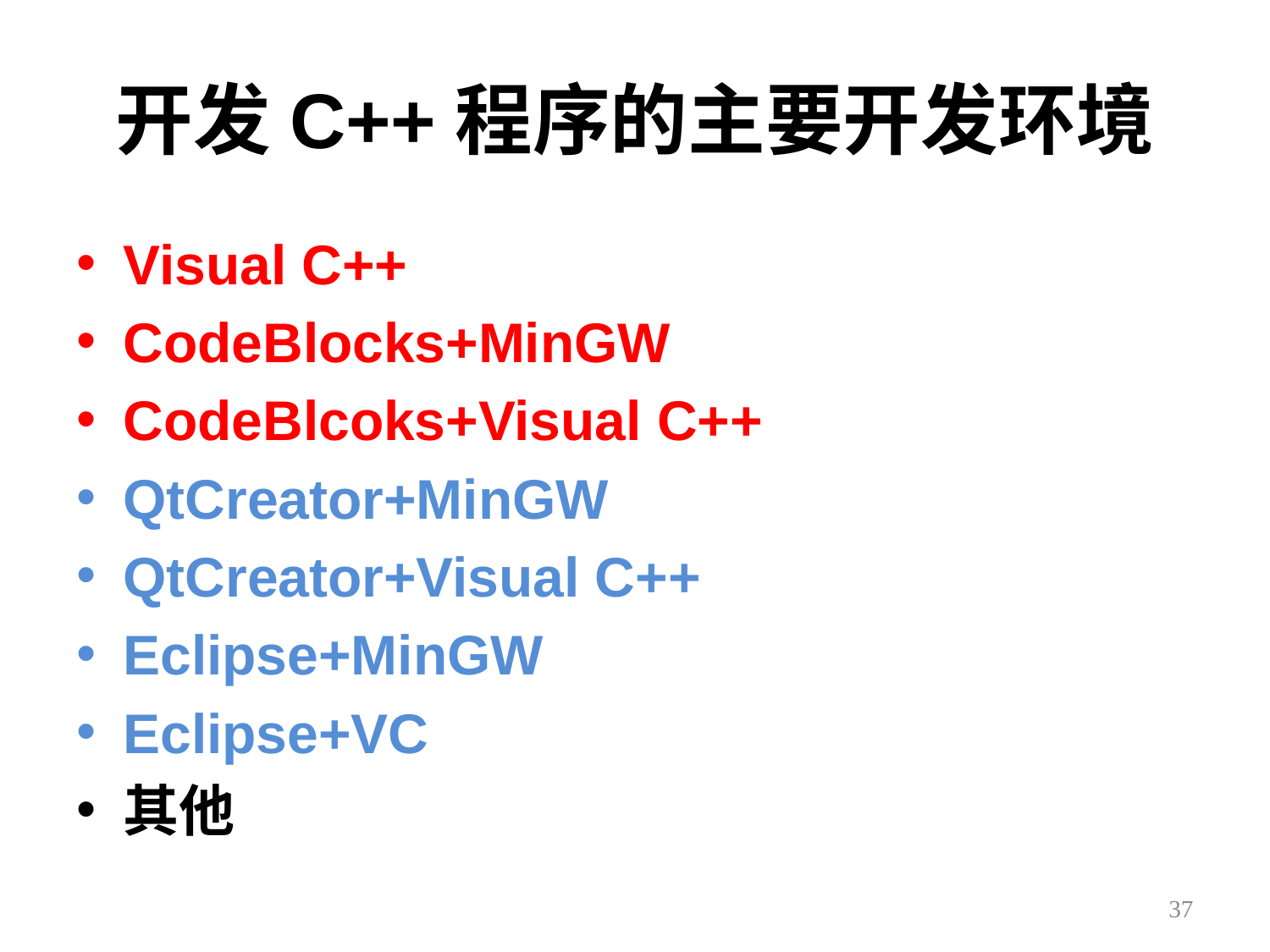

# 开发C++程序的主要开发环境
Visual C++
CodeBlocks+MinGW
CodeBlcoks+Visual C++
QtCreator+MinGW
QtCreator+Visual C++
Eclipse+MinGW
Eclipse+VC
其他

37